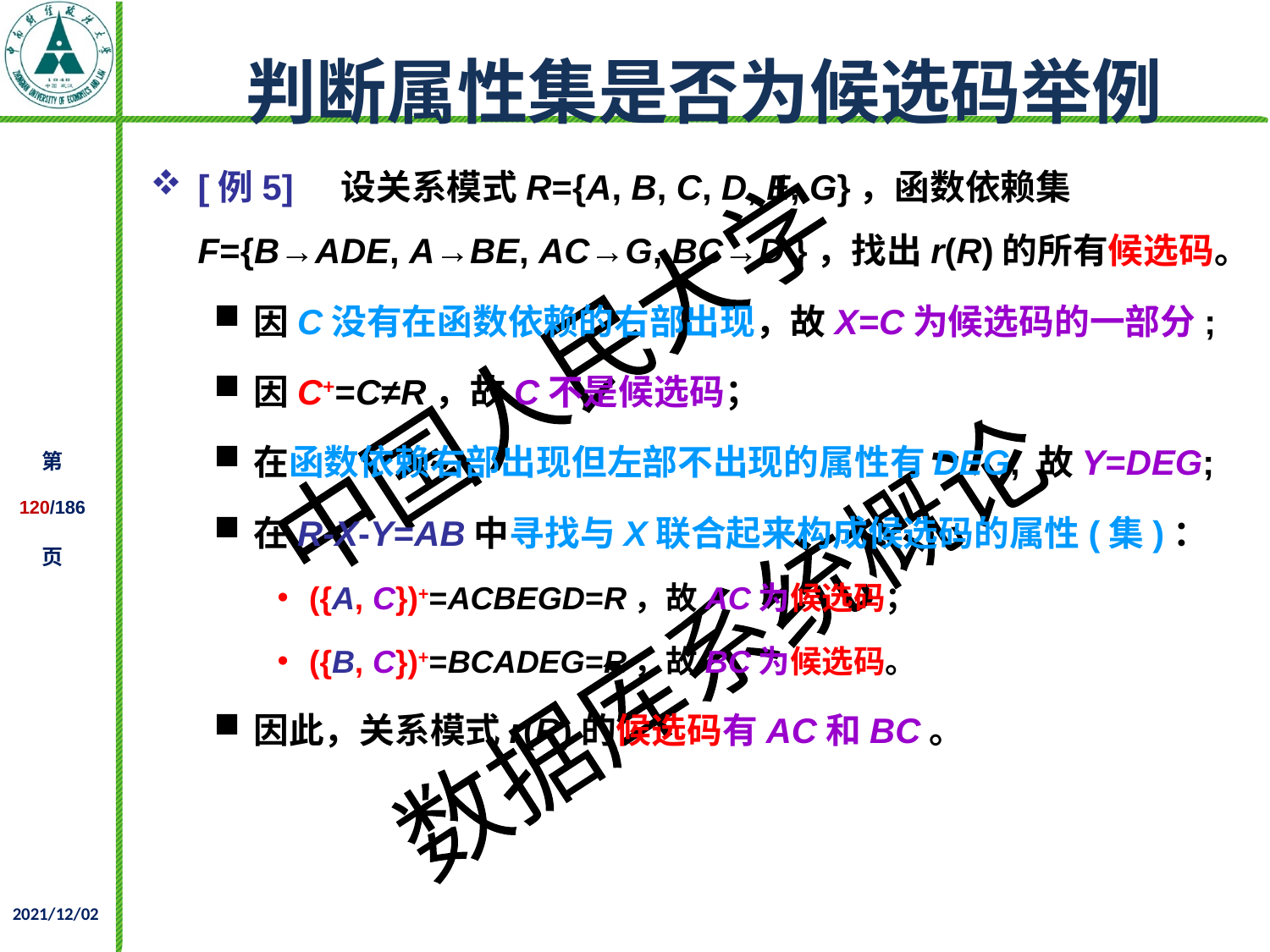

# 判断属性集是否为候选码举例
[例5]    设关系模式R={A, B, C, D, E, G}，函数依赖集F={B→ADE, A→BE, AC→G, BC→D }，找出r(R)的所有候选码。
因C没有在函数依赖的右部出现，故X=C为候选码的一部分;
因C+=C≠R，故C不是候选码；
在函数依赖右部出现但左部不出现的属性有DEG, 故Y=DEG;
在R-X-Y=AB中寻找与X联合起来构成候选码的属性(集)：
({A, C})+=ACBEGD=R，故AC为候选码；
({B, C})+=BCADEG=R，故BC为候选码。
因此，关系模式r(R)的候选码有AC和BC。
2021/12/02